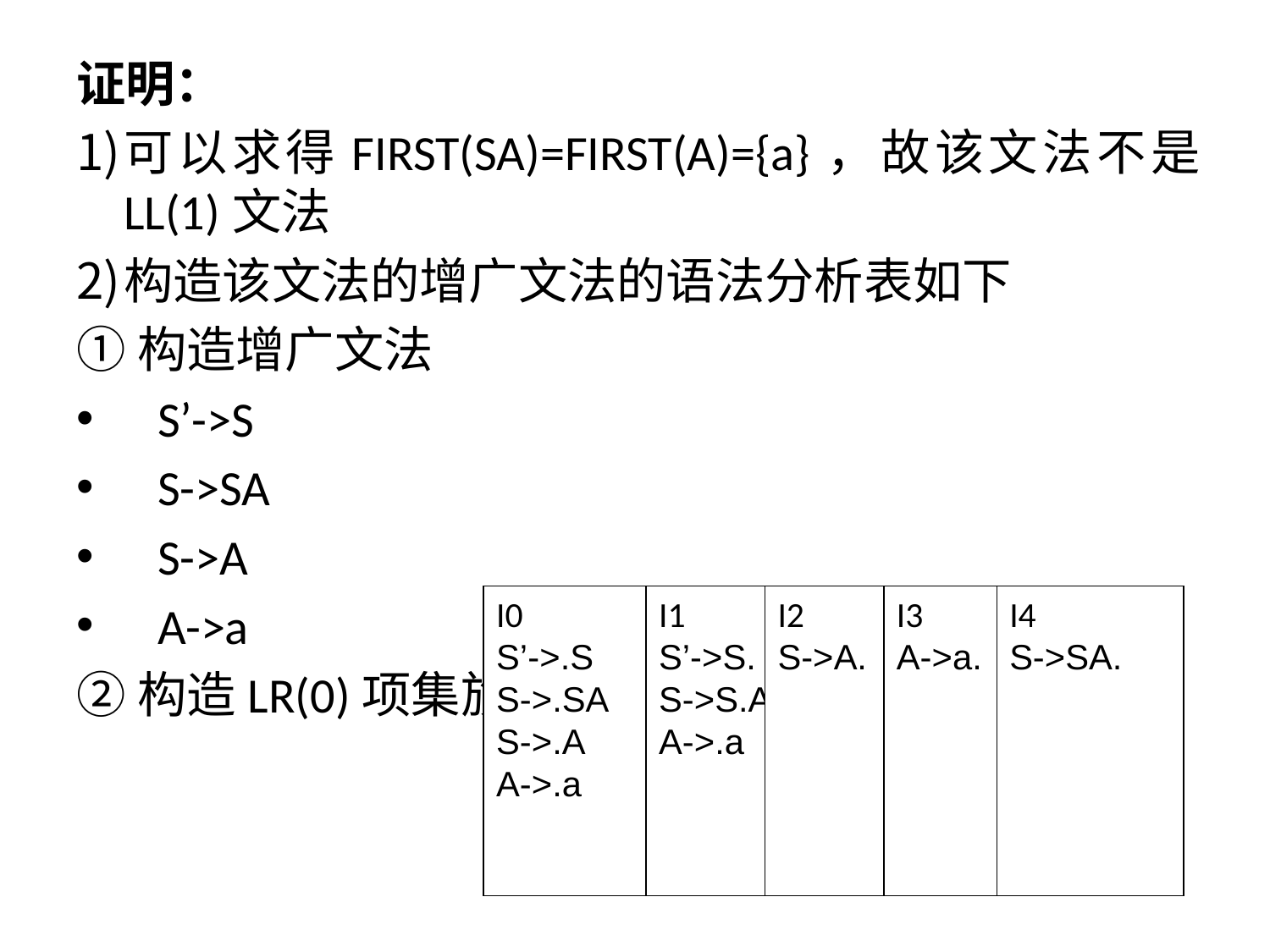

证明：
可以求得FIRST(SA)=FIRST(A)={a}，故该文法不是LL(1)文法
构造该文法的增广文法的语法分析表如下
①构造增广文法
   S’->S
   S->SA
   S->A
   A->a
②构造LR(0)项集族

I0
S’->.S
S->.SA
S->.A
A->.a
I1
S’->S.
S->S.A
A->.a
I2
S->A.
I3
A->a.
I4
S->SA.